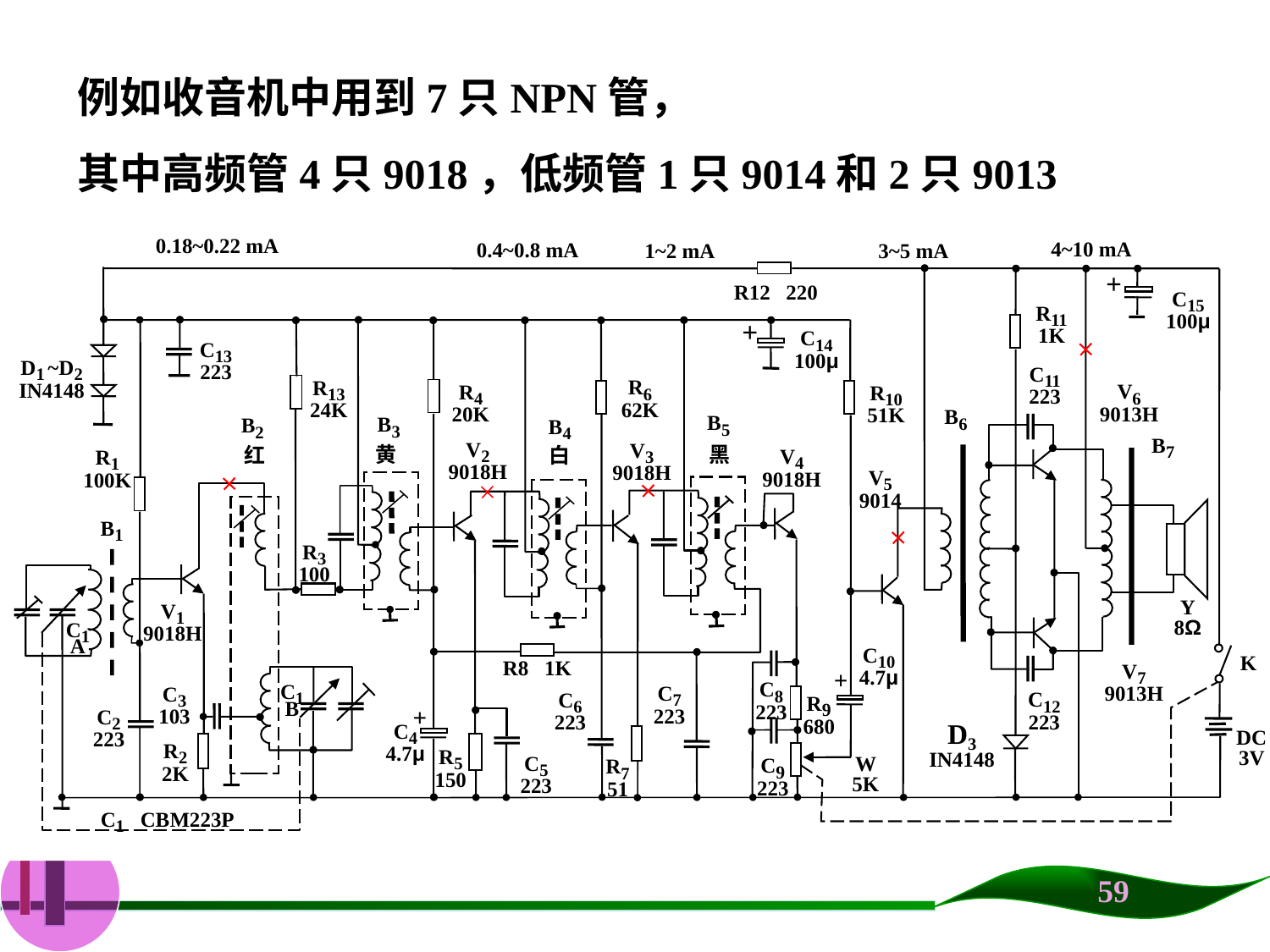

例如收音机中用到7只NPN管，
其中高频管4只9018，低频管1只9014和2只9013
0.18~0.22 mA
4~10 mA
0.4~0.8 mA
3~5 mA
1~2 mA

+

R12   220
C15
100μ

R11
1K

+
C14
100μ

C13
223

D1 ~D2
IN4148

C11
223

R6
62K
R13
24K
V6
9013H

R4
20K
R10
51K

B6

B5
B3
B2
B4

B7

V2
9018H
V3
9018H
V4
9018H
R1
100K
黑
黄
红
白

V5
9014

B1

R3
100

Y
8Ω

V1
9018H

C1
A

C10
4.7μ

V7
9013H

K

R8   1K

+

C8
223

C7
223
C3
103

C12
223
C6
223
C1
B
R9
680

+

C2
223

C4
4.7μ

D3
IN4148

DC
3V

R2
2K
R5
150

C9
223
C5
223

R7
51

W
5K

C1     CBM223P

59